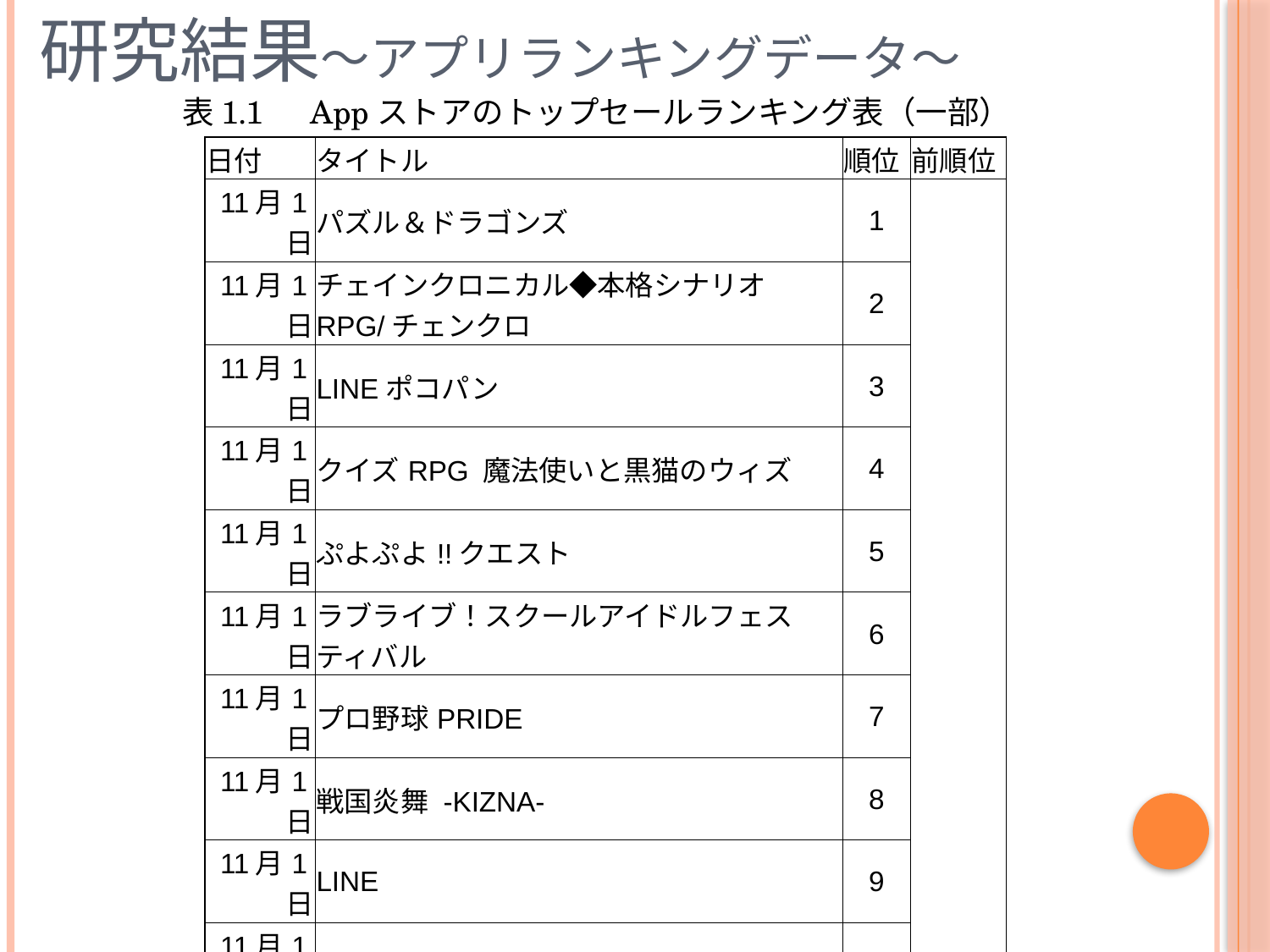

研究結果～アプリランキングデータ～
表1.1　Appストアのトップセールランキング表（一部）
| 日付 | タイトル | 順位 | 前順位 |
| --- | --- | --- | --- |
| 11月1日 | パズル＆ドラゴンズ | 1 |  |
| 11月1日 | チェインクロニカル◆本格シナリオRPG/チェンクロ | 2 |  |
| 11月1日 | LINEポコパン | 3 |  |
| 11月1日 | クイズRPG 魔法使いと黒猫のウィズ | 4 |  |
| 11月1日 | ぷよぷよ!!クエスト | 5 |  |
| 11月1日 | ラブライブ！スクールアイドルフェスティバル | 6 |  |
| 11月1日 | プロ野球PRIDE | 7 |  |
| 11月1日 | 戦国炎舞 -KIZNA- | 8 |  |
| 11月1日 | LINE | 9 |  |
| 11月1日 | Clash of Clans | 10 |  |
| 11月2日 | パズル＆ドラゴンズ | 1 | 圏外 |
| 11月2日 | クイズRPG 魔法使いと黒猫のウィズ | 2 | 4 |
| 11月2日 | LINEポコパン | 3 | 3 |
| 11月2日 | プロ野球PRIDE | 4 | 7 |
| 11月2日 | チェインクロニカル◆本格シナリオRPG/チェンクロ | 5 | 2 |
| 11月2日 | ドラゴンリーグX | 6 | 圏外 |
| 11月2日 | 戦国炎舞 -KIZNA- | 7 | 8 |
| 11月2日 | ぷよぷよ!!クエスト | 8 | 5 |
| 11月2日 | ガンダムエリアウォーズ | 9 | 圏外 |
| 11月2日 | LINE PLAY | 10 | 圏外 |